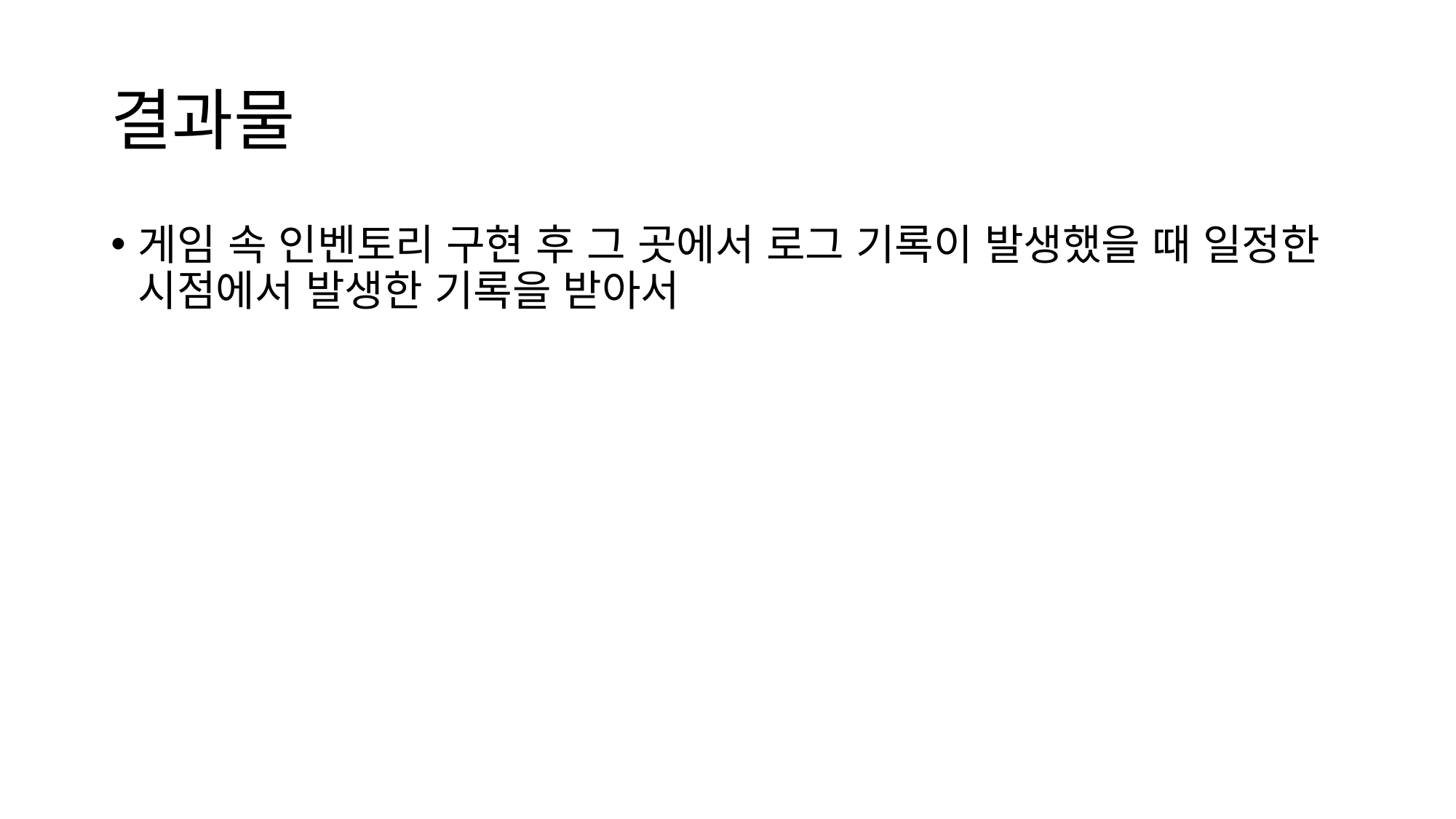

# 결과물
게임 속 인벤토리 구현 후 그 곳에서 로그 기록이 발생했을 때 일정한 시점에서 발생한 기록을 받아서